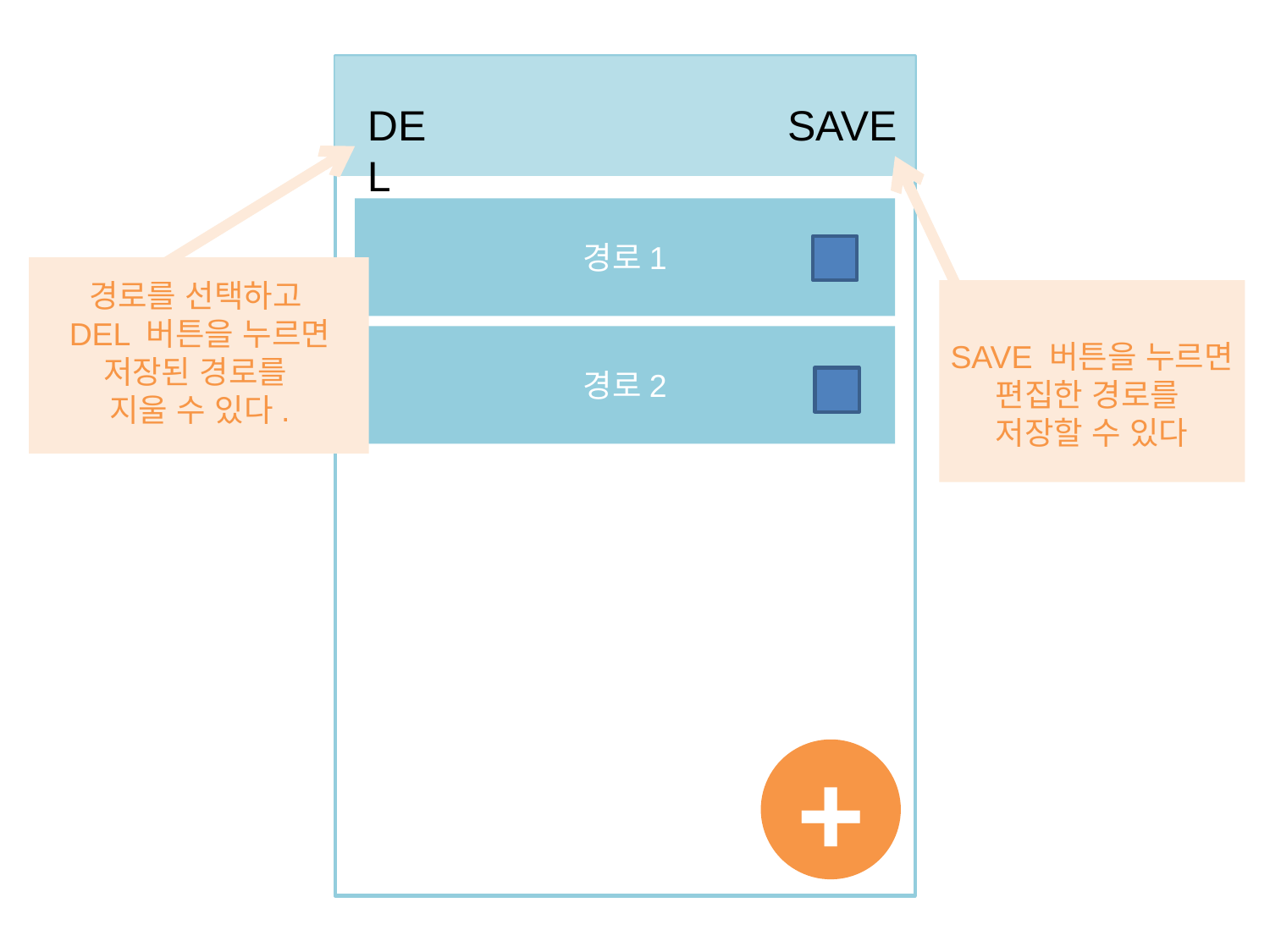

경로1
경로2
+
DEL
SAVE

경로를 선택하고
DEL 버튼을 누르면 저장된 경로를
지울 수 있다.

SAVE 버튼을 누르면 편집한 경로를
저장할 수 있다